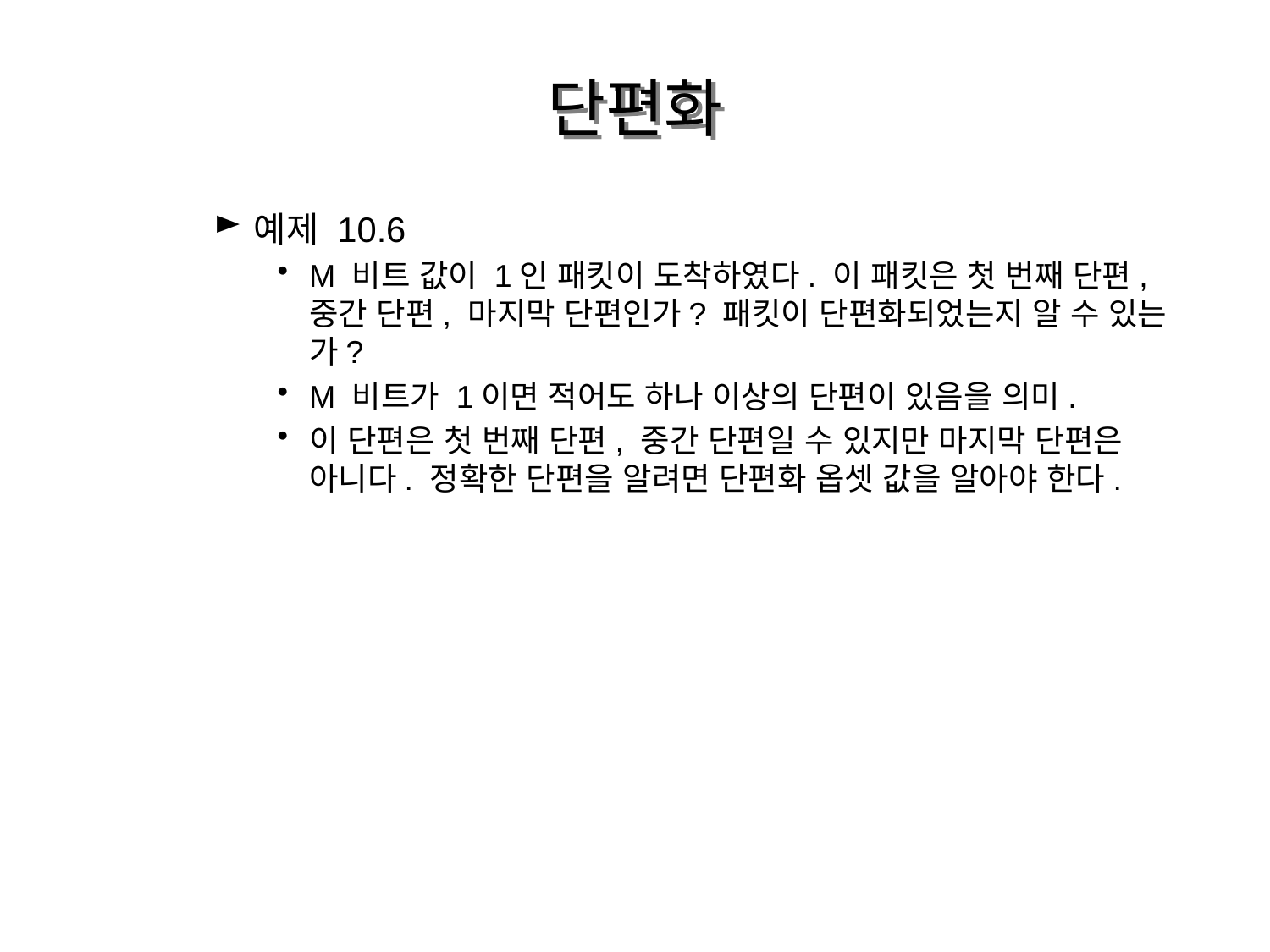

# 단편화
예제 10.6
M 비트 값이 1인 패킷이 도착하였다. 이 패킷은 첫 번째 단편, 중간 단편, 마지막 단편인가? 패킷이 단편화되었는지 알 수 있는가?
M 비트가 1이면 적어도 하나 이상의 단편이 있음을 의미.
이 단편은 첫 번째 단편, 중간 단편일 수 있지만 마지막 단편은 아니다. 정확한 단편을 알려면 단편화 옵셋 값을 알아야 한다.
28